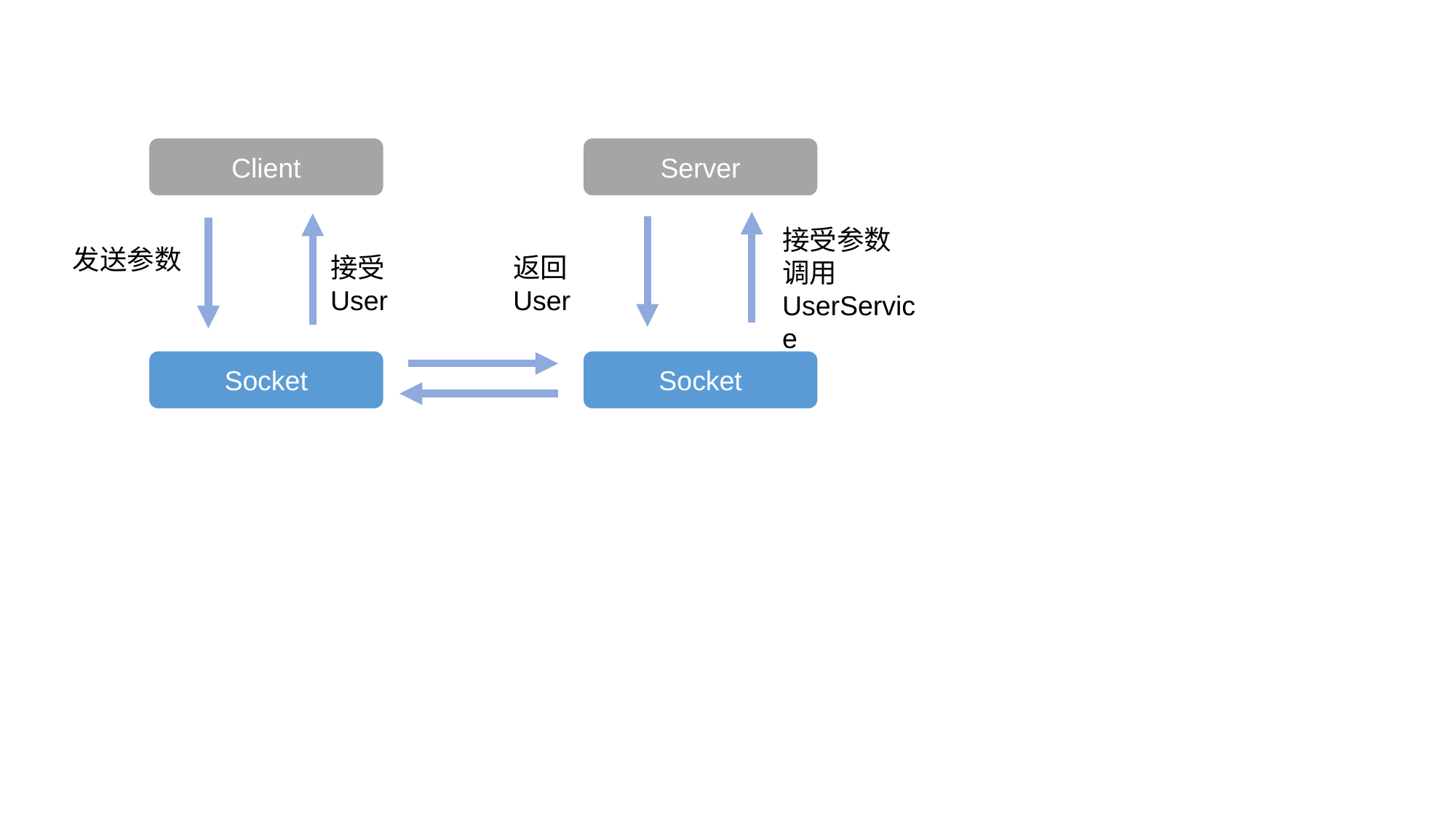

Server
Client
接受参数
调用UserService
发送参数
接受 User
返回 User
Socket
Socket